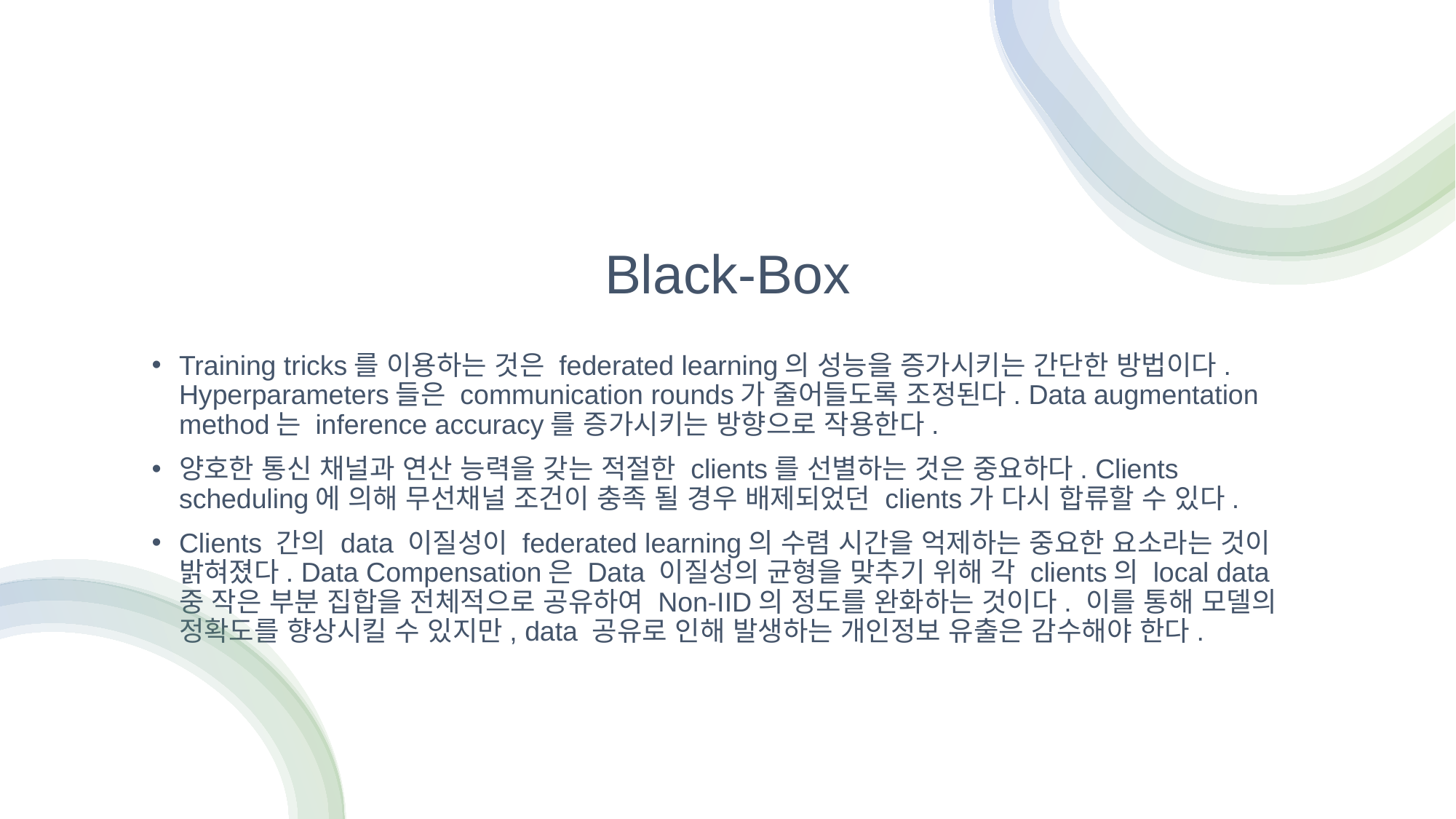

# Black-Box
Training tricks를 이용하는 것은 federated learning의 성능을 증가시키는 간단한 방법이다. Hyperparameters들은 communication rounds가 줄어들도록 조정된다. Data augmentation method는 inference accuracy를 증가시키는 방향으로 작용한다.
양호한 통신 채널과 연산 능력을 갖는 적절한 clients를 선별하는 것은 중요하다. Clients scheduling에 의해 무선채널 조건이 충족 될 경우 배제되었던 clients가 다시 합류할 수 있다.
Clients 간의 data 이질성이 federated learning의 수렴 시간을 억제하는 중요한 요소라는 것이 밝혀졌다. Data Compensation은 Data 이질성의 균형을 맞추기 위해 각 clients의 local data 중 작은 부분 집합을 전체적으로 공유하여 Non-IID의 정도를 완화하는 것이다. 이를 통해 모델의 정확도를 향상시킬 수 있지만, data 공유로 인해 발생하는 개인정보 유출은 감수해야 한다.